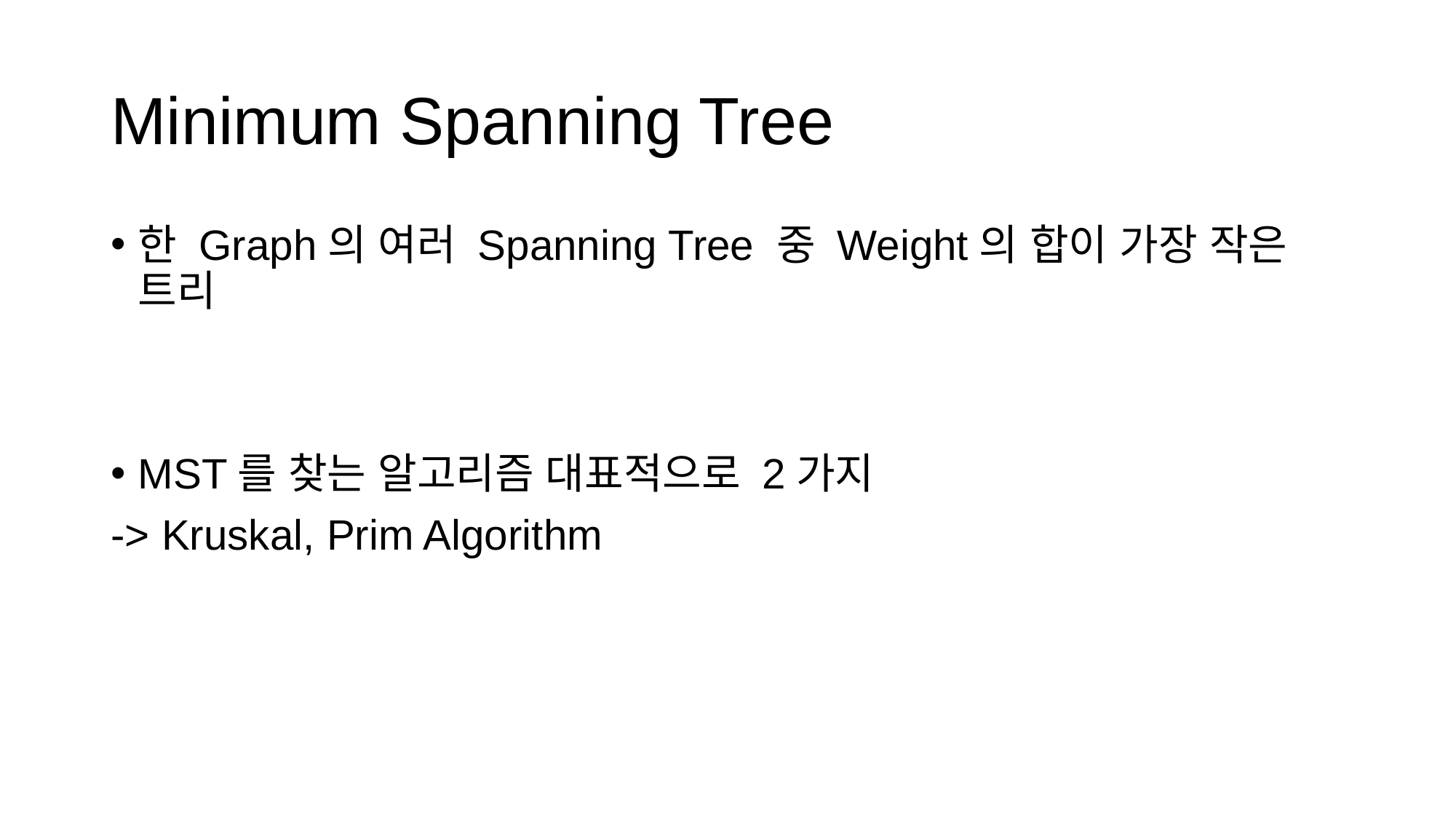

# Minimum Spanning Tree
한 Graph의 여러 Spanning Tree 중 Weight의 합이 가장 작은 트리

MST를 찾는 알고리즘 대표적으로 2가지
-> Kruskal, Prim Algorithm